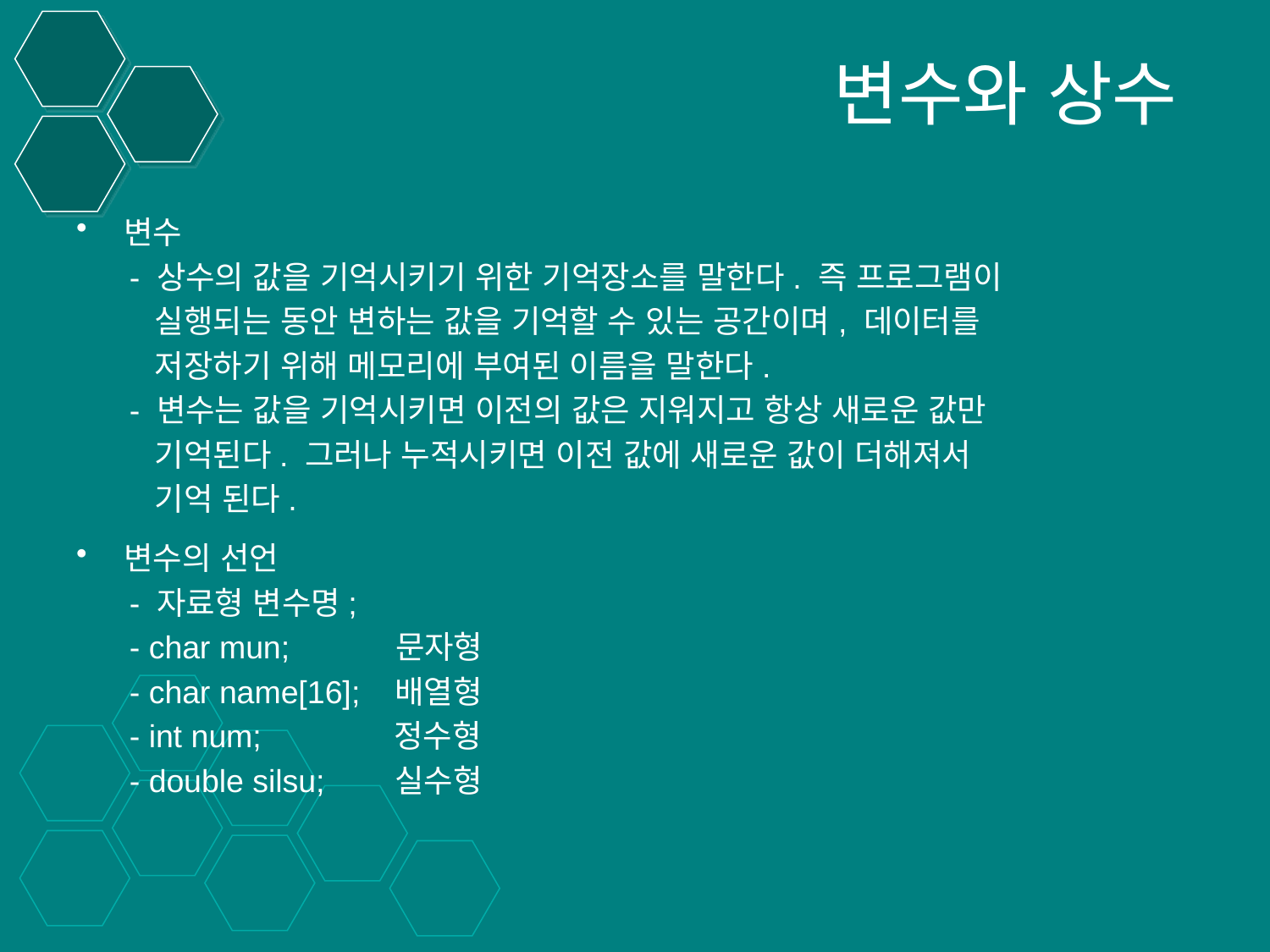

# 변수와 상수
변수
      - 상수의 값을 기억시키기 위한 기억장소를 말한다. 즉 프로그램이
        실행되는 동안 변하는 값을 기억할 수 있는 공간이며, 데이터를
        저장하기 위해 메모리에 부여된 이름을 말한다.
      - 변수는 값을 기억시키면 이전의 값은 지워지고 항상 새로운 값만
        기억된다. 그러나 누적시키면 이전 값에 새로운 값이 더해져서
        기억 된다.

변수의 선언
      - 자료형 변수명;
      - char mun;           문자형
      - char name[16];   배열형
      - int num;              정수형
      - double silsu;       실수형